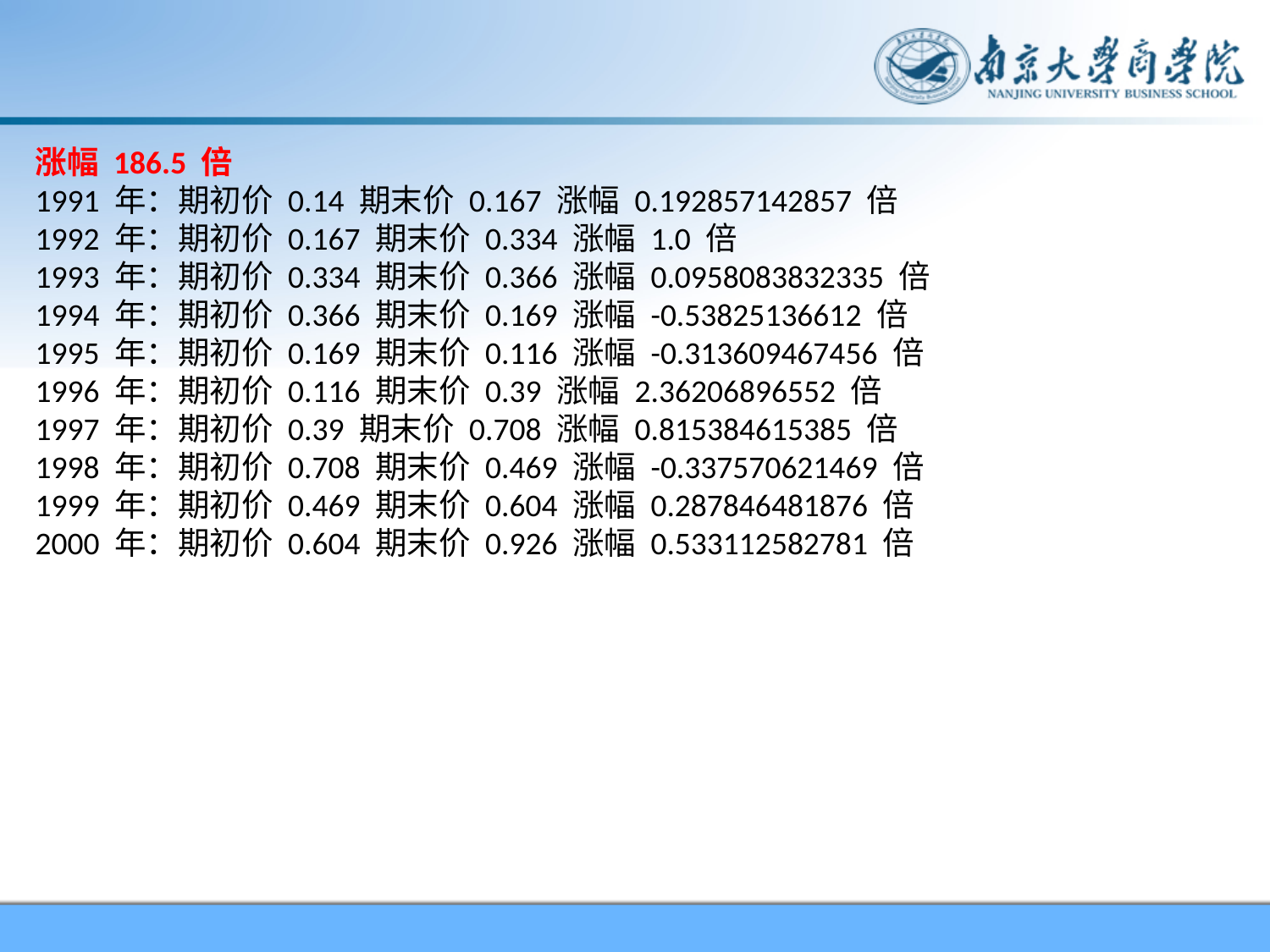

#
涨幅 186.5 倍
1991 年：期初价 0.14 期末价 0.167 涨幅 0.192857142857 倍
1992 年：期初价 0.167 期末价 0.334 涨幅 1.0 倍
1993 年：期初价 0.334 期末价 0.366 涨幅 0.0958083832335 倍
1994 年：期初价 0.366 期末价 0.169 涨幅 -0.53825136612 倍
1995 年：期初价 0.169 期末价 0.116 涨幅 -0.313609467456 倍
1996 年：期初价 0.116 期末价 0.39 涨幅 2.36206896552 倍
1997 年：期初价 0.39 期末价 0.708 涨幅 0.815384615385 倍
1998 年：期初价 0.708 期末价 0.469 涨幅 -0.337570621469 倍
1999 年：期初价 0.469 期末价 0.604 涨幅 0.287846481876 倍
2000 年：期初价 0.604 期末价 0.926 涨幅 0.533112582781 倍